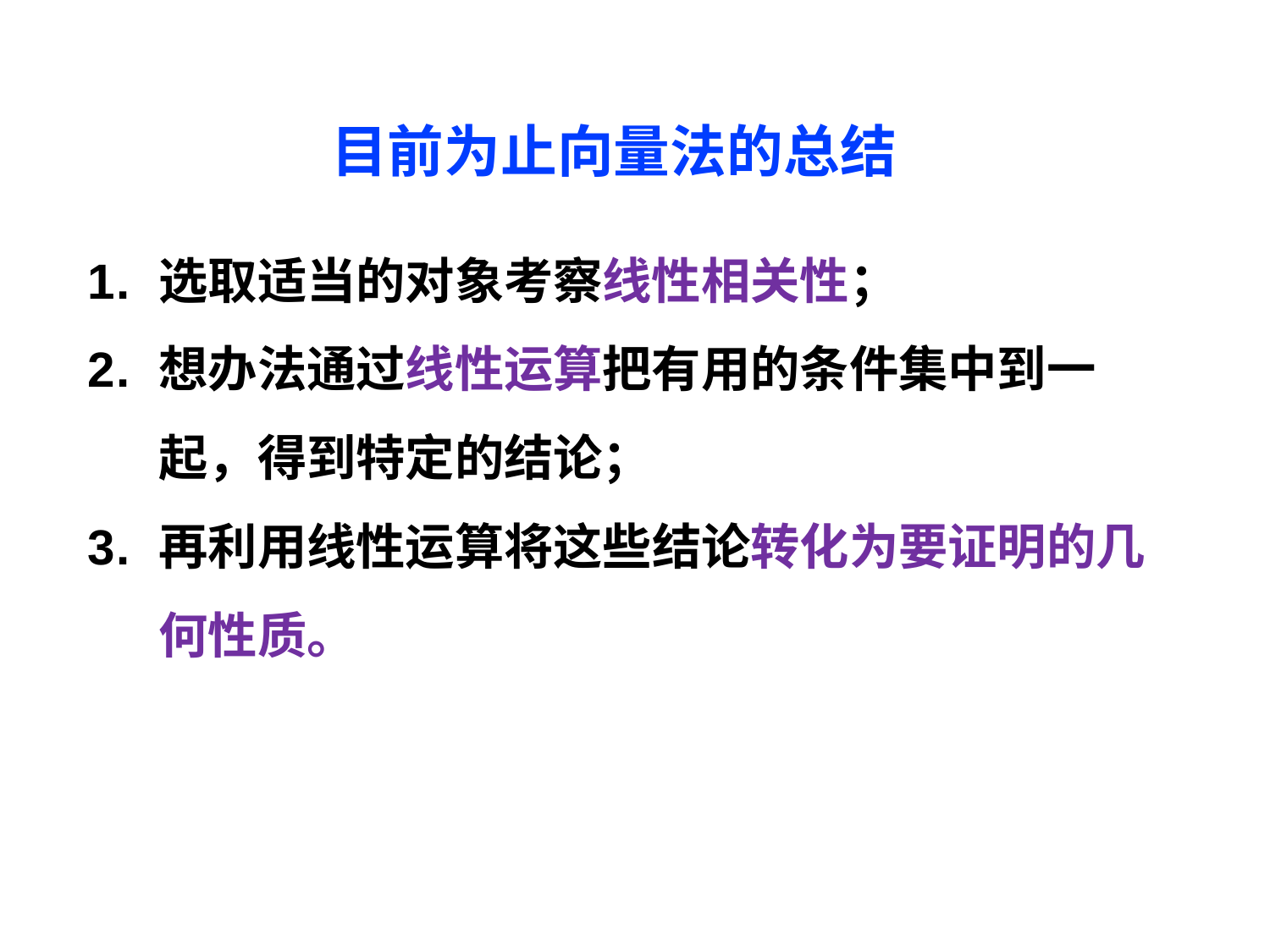

目前为止向量法的总结
选取适当的对象考察线性相关性；
想办法通过线性运算把有用的条件集中到一起，得到特定的结论；
再利用线性运算将这些结论转化为要证明的几何性质。